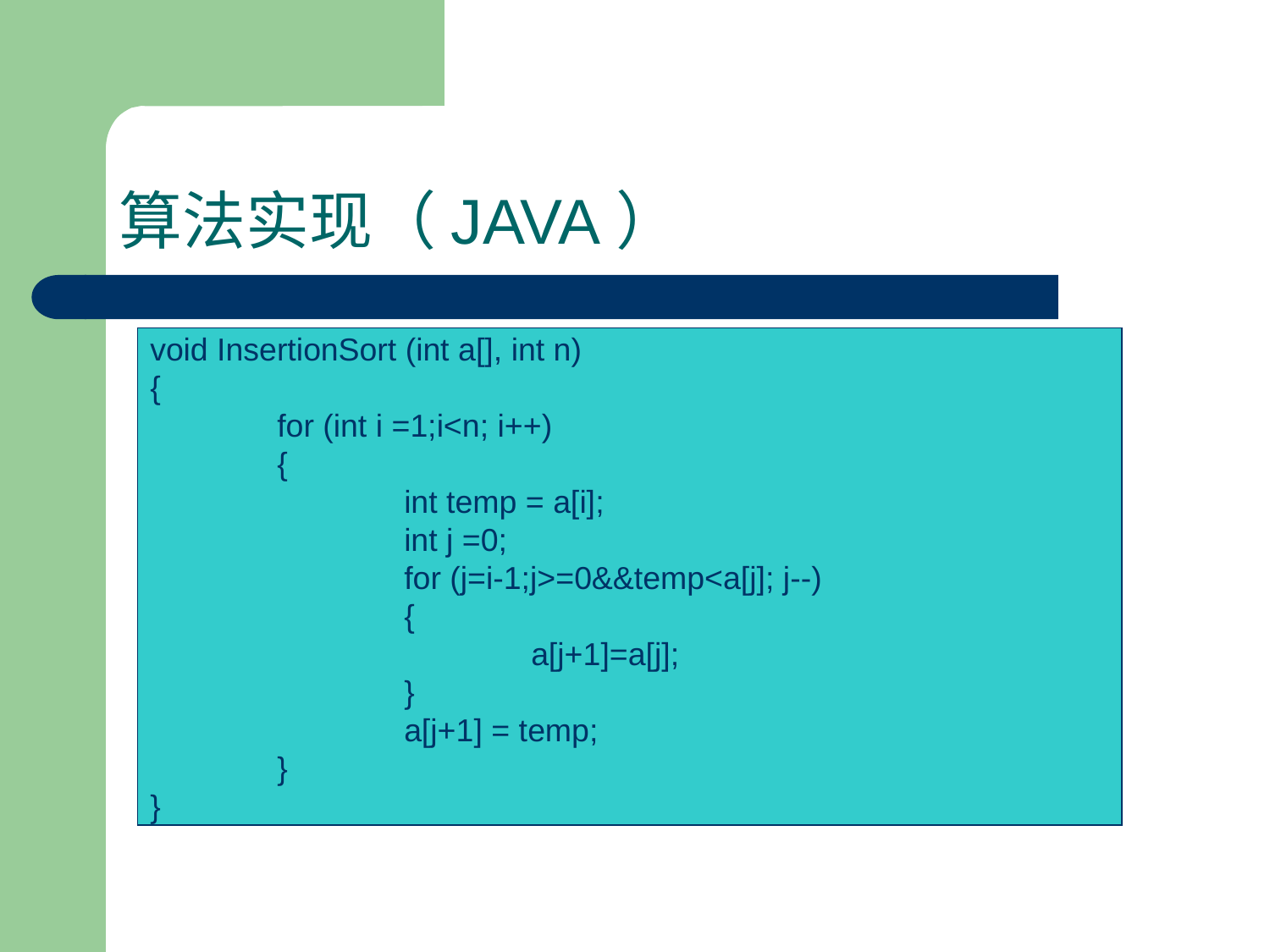

# 算法实现（JAVA）

void InsertionSort (int a[], int n)
{
	for (int i =1;i<n; i++)
	{
		int temp = a[i];
		int j =0;
		for (j=i-1;j>=0&&temp<a[j]; j--)
		{
			a[j+1]=a[j];
		}
		a[j+1] = temp;
	}
}